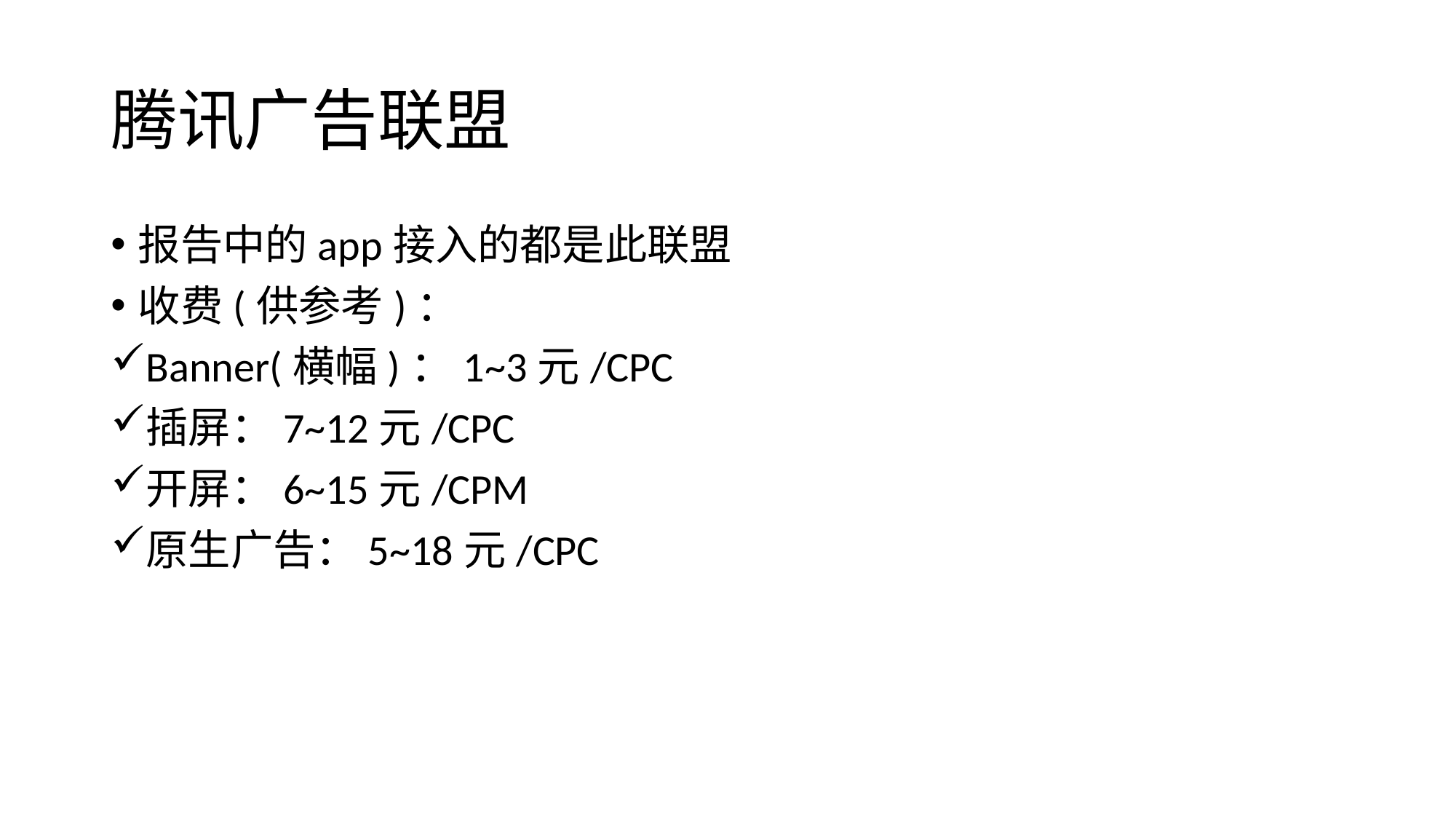

# 腾讯广告联盟
报告中的app接入的都是此联盟
收费(供参考)：
Banner(横幅)：1~3元/CPC
插屏：7~12元/CPC
开屏：6~15元/CPM
原生广告：5~18元/CPC